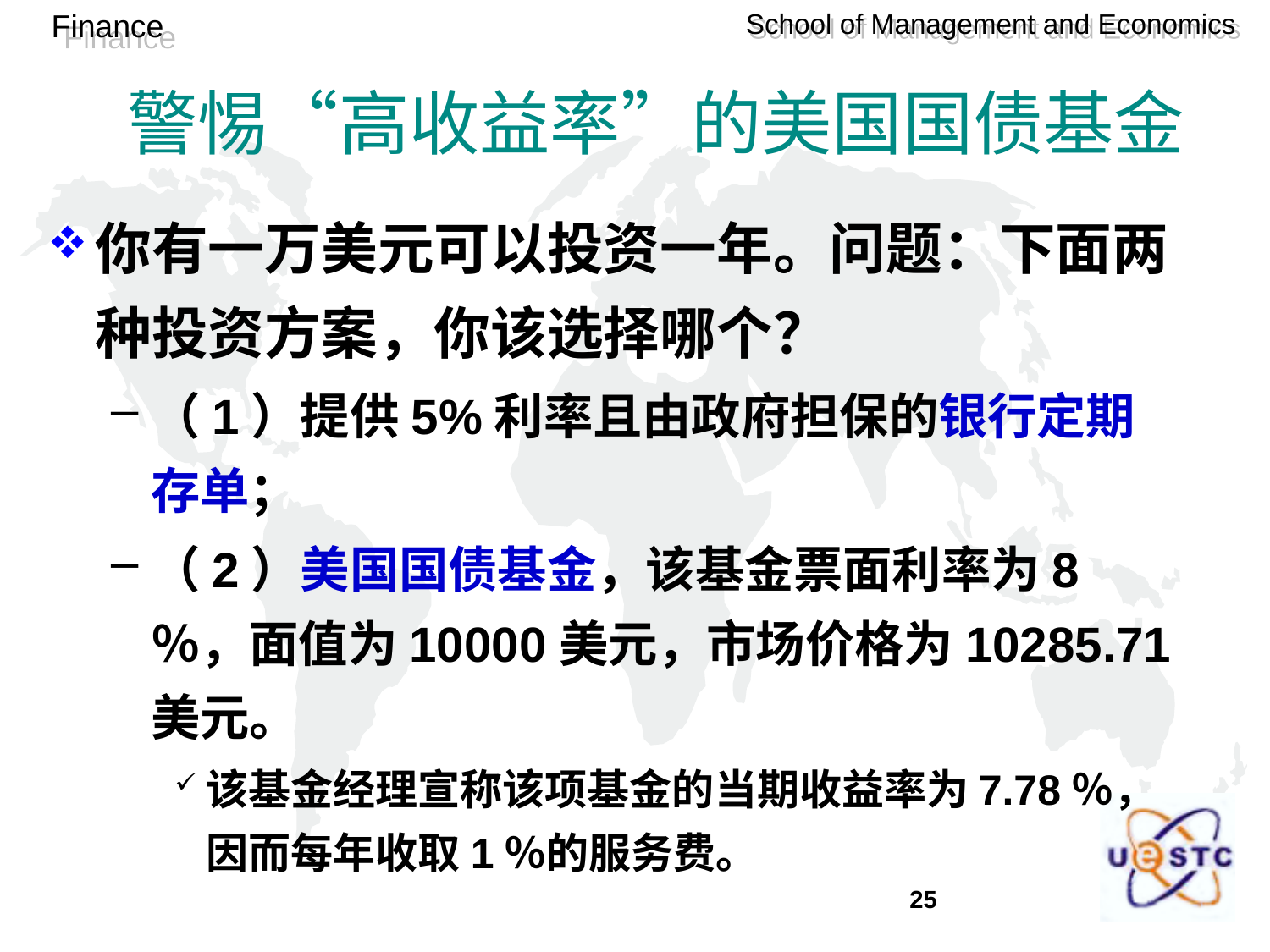

# 警惕“高收益率”的美国国债基金
你有一万美元可以投资一年。问题：下面两种投资方案，你该选择哪个？
（1）提供5%利率且由政府担保的银行定期存单；
（2）美国国债基金，该基金票面利率为8％，面值为10000美元，市场价格为10285.71美元。
该基金经理宣称该项基金的当期收益率为7.78％，因而每年收取1％的服务费。